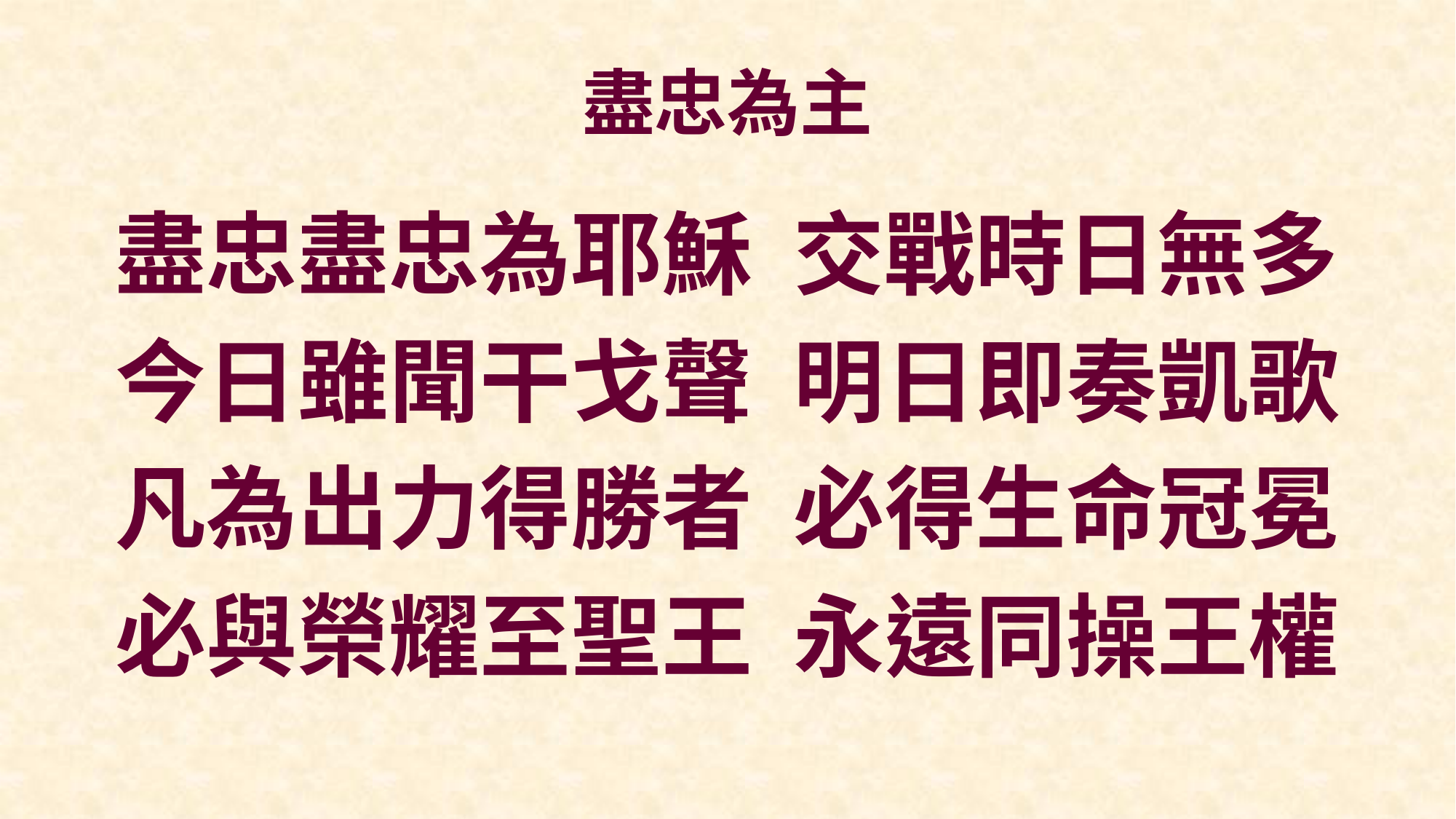

# 盡忠為主
盡忠盡忠為耶穌  交戰時日無多
今日雖聞干戈聲  明日即奏凱歌
凡為出力得勝者  必得生命冠冕
必與榮耀至聖王  永遠同操王權